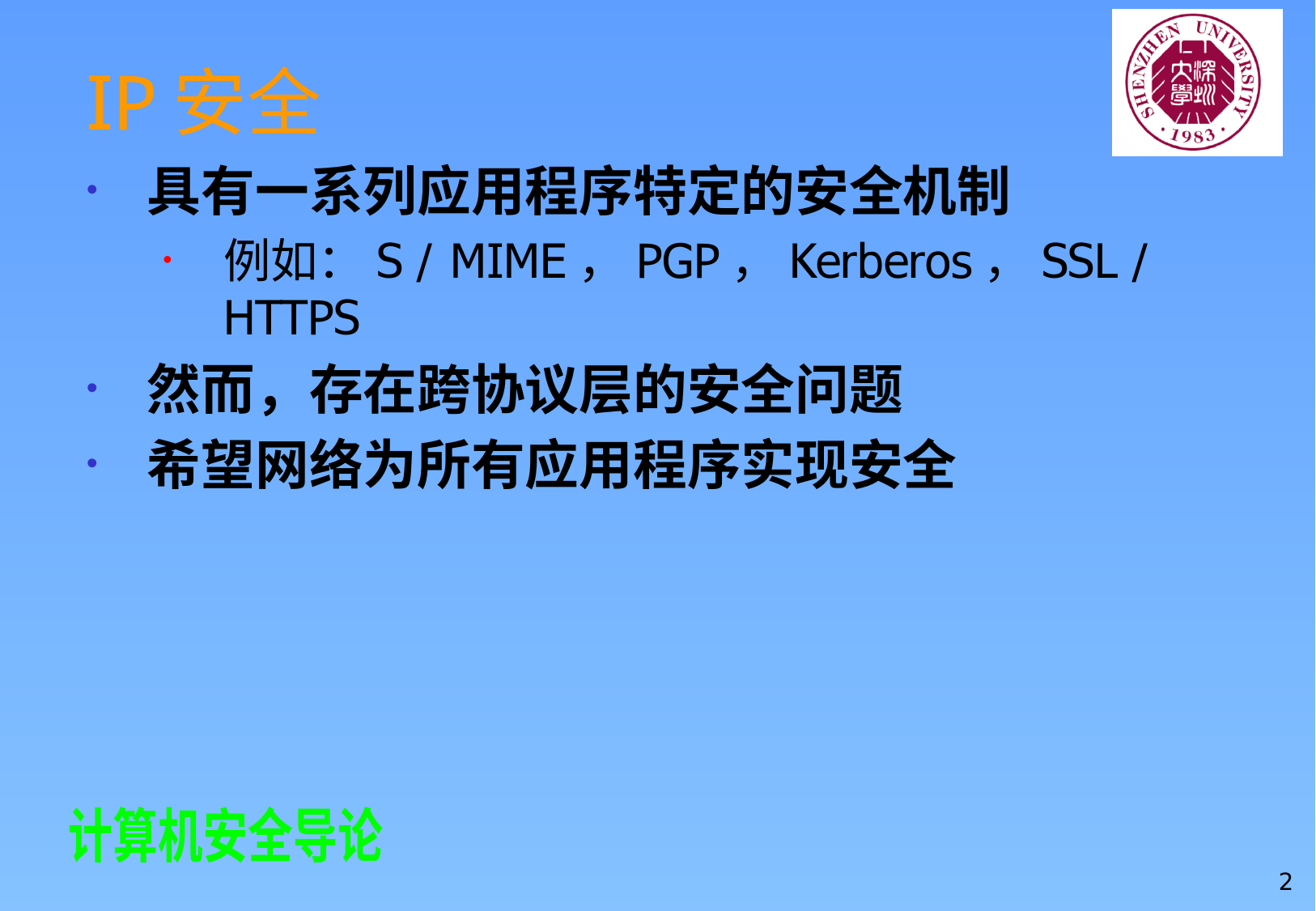

# IP安全
具有一系列应用程序特定的安全机制
例如：S / MIME，PGP，Kerberos，SSL / HTTPS
然而，存在跨协议层的安全问题
希望网络为所有应用程序实现安全
2